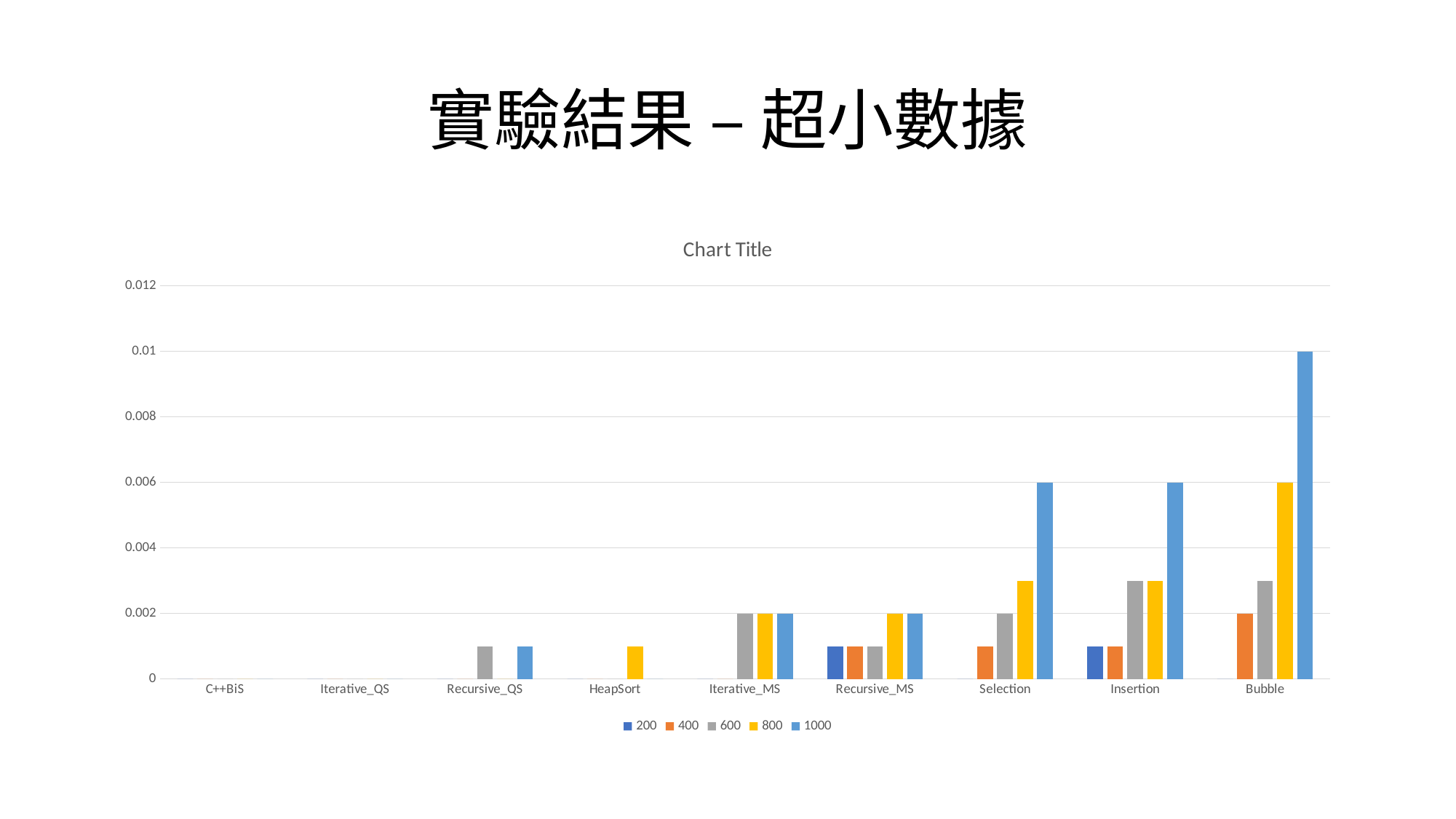

# 實驗結果 – 超小數據

### Chart:

| Category | 200 | 400 | 600 | 800 | 1000 |
|---|---|---|---|---|---|
| C++BiS | 0.0 | 0.0 | 0.0 | 0.0 | 0.0 |
| Iterative_QS | 0.0 | 0.0 | 0.0 | 0.0 | 0.0 |
| Recursive_QS | 0.0 | 0.0 | 0.001 | 0.0 | 0.001 |
| HeapSort | 0.0 | 0.0 | 0.0 | 0.001 | 0.0 |
| Iterative_MS | 0.0 | 0.0 | 0.002 | 0.002 | 0.002 |
| Recursive_MS | 0.001 | 0.001 | 0.001 | 0.002 | 0.002 |
| Selection | 0.0 | 0.001 | 0.002 | 0.003 | 0.006 |
| Insertion | 0.001 | 0.001 | 0.003 | 0.003 | 0.006 |
| Bubble | 0.0 | 0.002 | 0.003 | 0.006 | 0.01 |